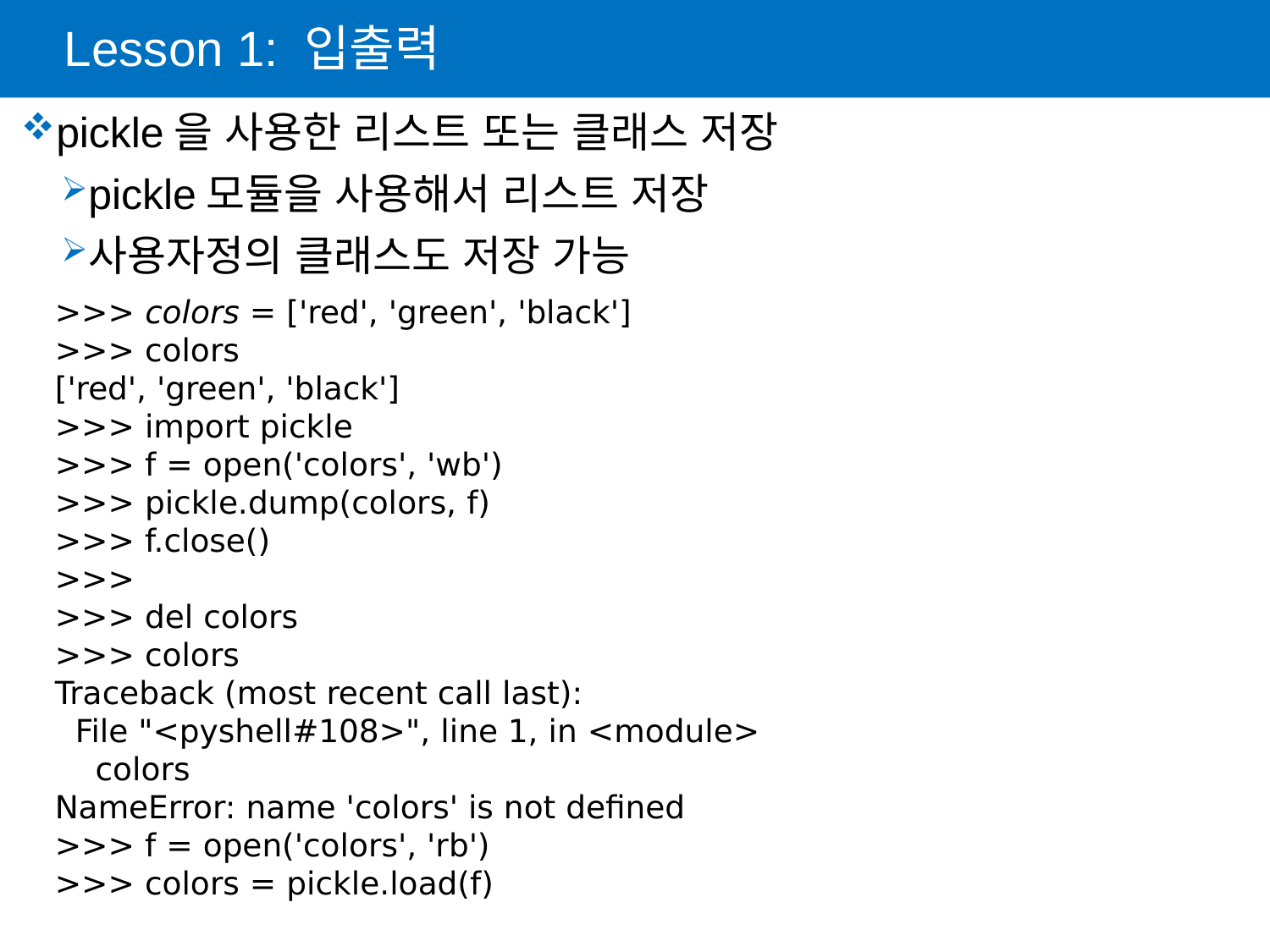

# Lesson 1: 입출력
pickle을 사용한 리스트 또는 클래스 저장
pickle모듈을 사용해서 리스트 저장
사용자정의 클래스도 저장 가능

>>> colors = ['red', 'green', 'black']
>>> colors
['red', 'green', 'black']
>>> import pickle
>>> f = open('colors', 'wb')
>>> pickle.dump(colors, f)
>>> f.close()
>>>
>>> del colors
>>> colors
Traceback (most recent call last):
  File "<pyshell#108>", line 1, in <module>
    colors
NameError: name 'colors' is not defined
>>> f = open('colors', 'rb')
>>> colors = pickle.load(f)